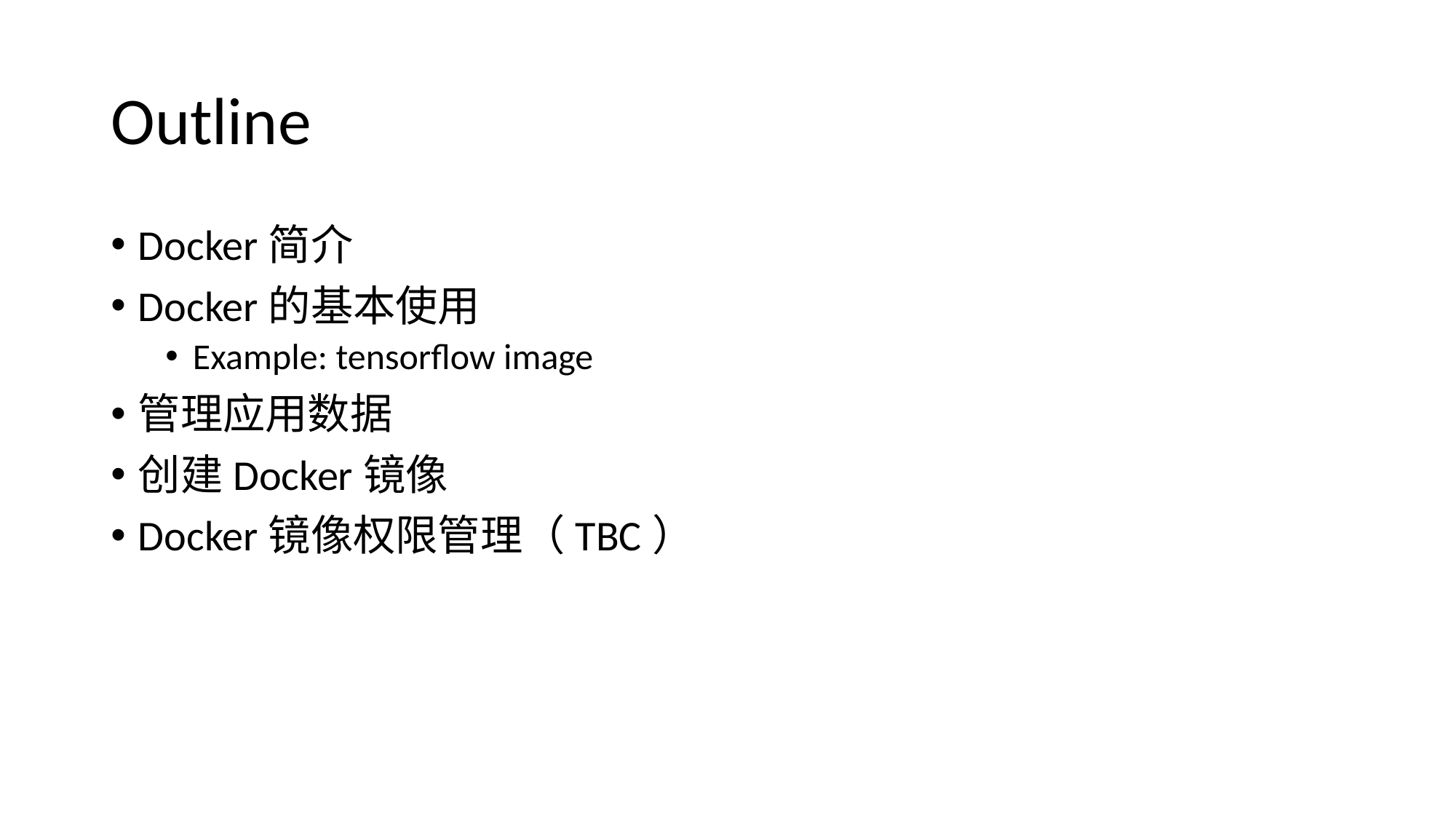

# Outline
Docker简介
Docker的基本使用
Example: tensorflow image
管理应用数据
创建Docker镜像
Docker镜像权限管理（TBC）